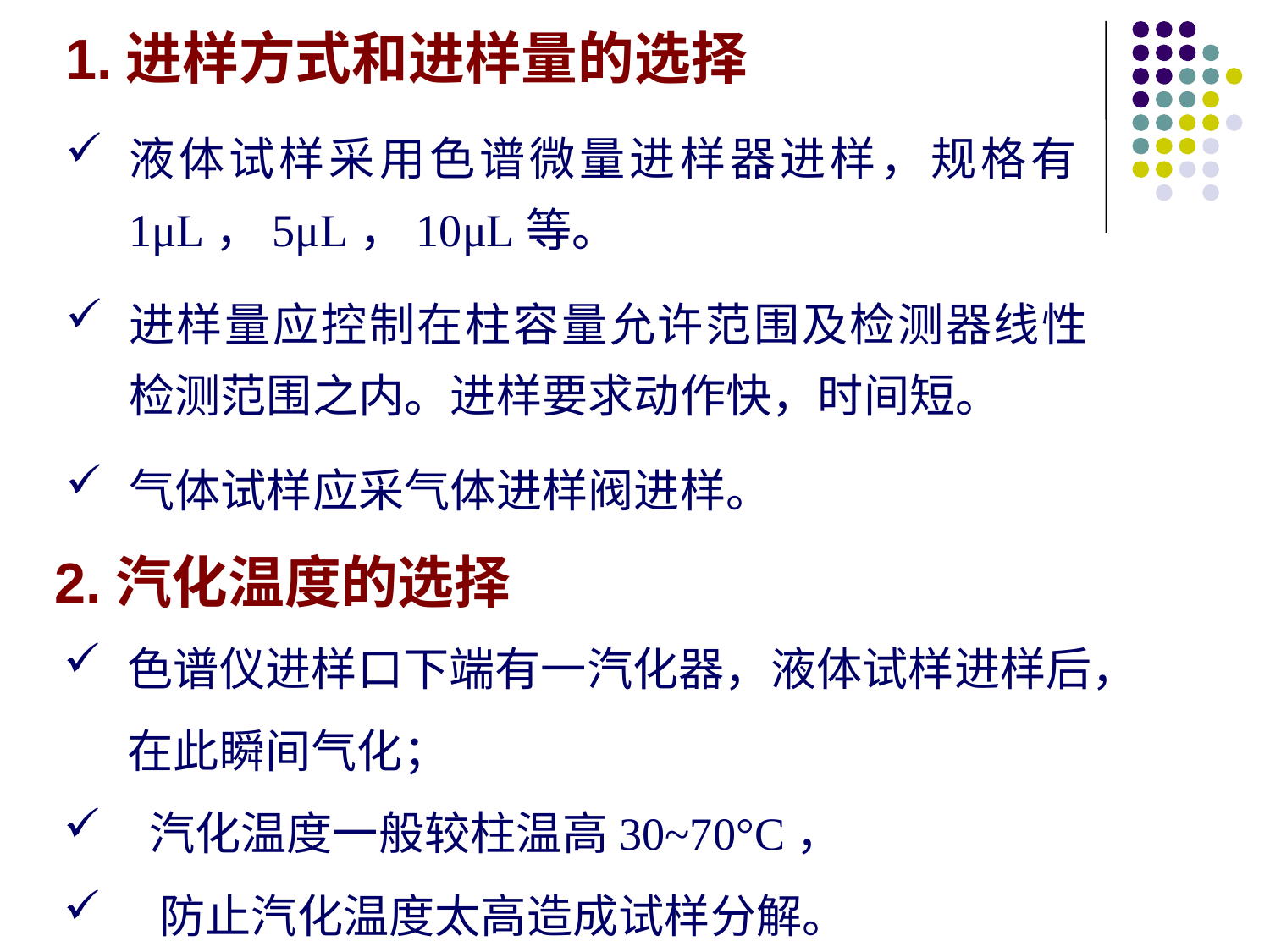

1.进样方式和进样量的选择
液体试样采用色谱微量进样器进样，规格有1μL，5μL，10μL等。
进样量应控制在柱容量允许范围及检测器线性检测范围之内。进样要求动作快，时间短。
气体试样应采气体进样阀进样。
2.汽化温度的选择
色谱仪进样口下端有一汽化器，液体试样进样后，在此瞬间气化；
 汽化温度一般较柱温高30~70°C，
  防止汽化温度太高造成试样分解。